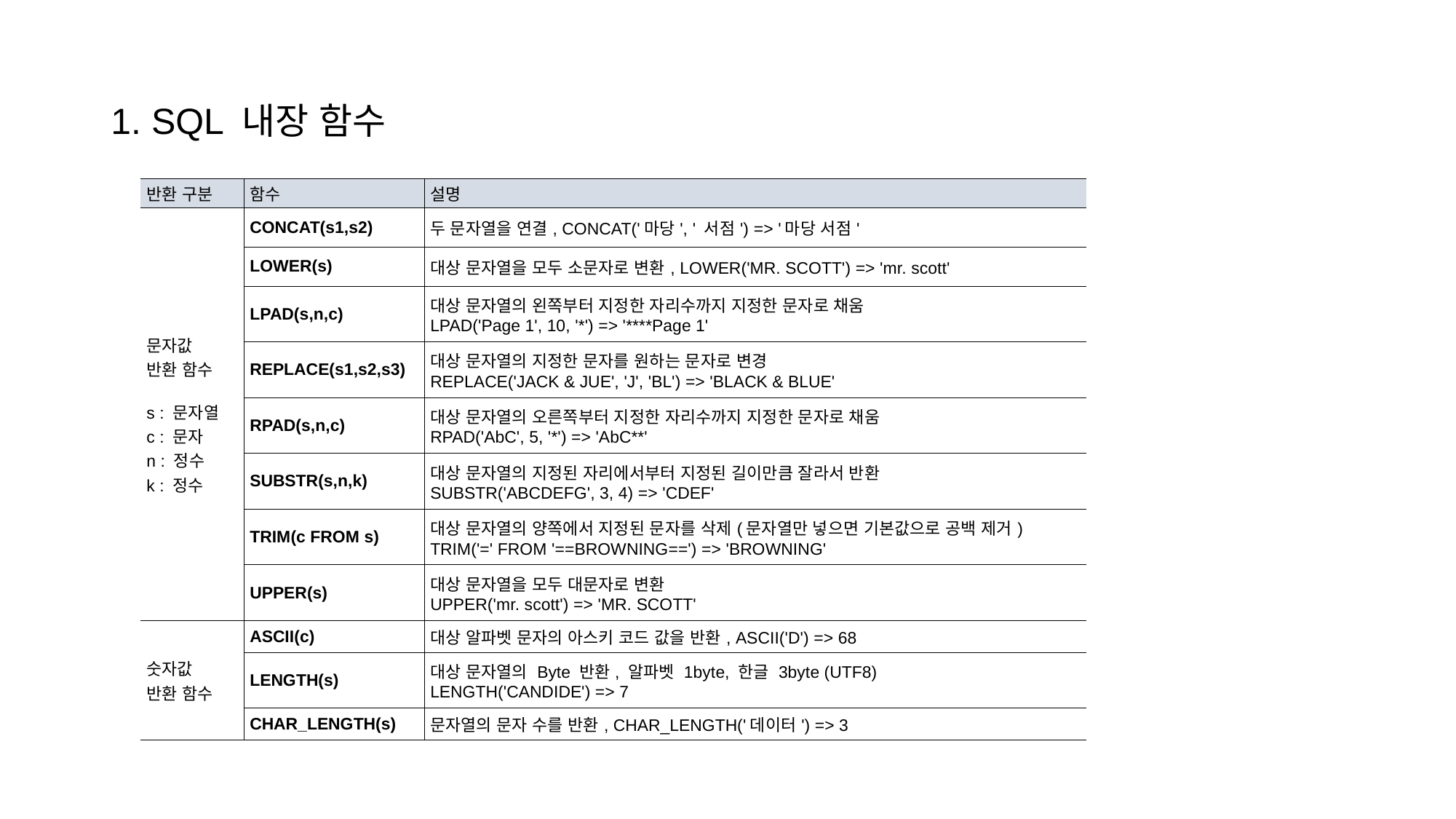

# 1. SQL 내장 함수
| 반환 구분 | 함수 | 설명 |
| --- | --- | --- |
| 문자값 반환 함수 s : 문자열 c : 문자 n : 정수 k : 정수 | CONCAT(s1,s2) | 두 문자열을 연결, CONCAT('마당', ' 서점') => '마당 서점' |
|  | LOWER(s) | 대상 문자열을 모두 소문자로 변환, LOWER('MR. SCOTT') => 'mr. scott' |
|  | LPAD(s,n,c) | 대상 문자열의 왼쪽부터 지정한 자리수까지 지정한 문자로 채움 LPAD('Page 1', 10, '\*') => '\*\*\*\*Page 1' |
|  | REPLACE(s1,s2,s3) | 대상 문자열의 지정한 문자를 원하는 문자로 변경 REPLACE('JACK & JUE', 'J', 'BL') => 'BLACK & BLUE' |
|  | RPAD(s,n,c) | 대상 문자열의 오른쪽부터 지정한 자리수까지 지정한 문자로 채움 RPAD('AbC', 5, '\*') => 'AbC\*\*' |
|  | SUBSTR(s,n,k) | 대상 문자열의 지정된 자리에서부터 지정된 길이만큼 잘라서 반환 SUBSTR('ABCDEFG', 3, 4) => 'CDEF' |
|  | TRIM(c FROM s) | 대상 문자열의 양쪽에서 지정된 문자를 삭제(문자열만 넣으면 기본값으로 공백 제거) TRIM('=' FROM '==BROWNING==') => 'BROWNING' |
|  | UPPER(s) | 대상 문자열을 모두 대문자로 변환 UPPER('mr. scott') => 'MR. SCOTT' |
| 숫자값 반환 함수 | ASCII(c) | 대상 알파벳 문자의 아스키 코드 값을 반환, ASCII('D') => 68 |
|  | LENGTH(s) | 대상 문자열의 Byte 반환, 알파벳 1byte, 한글 3byte (UTF8) LENGTH('CANDIDE') => 7 |
|  | CHAR\_LENGTH(s) | 문자열의 문자 수를 반환, CHAR\_LENGTH('데이터') => 3 |